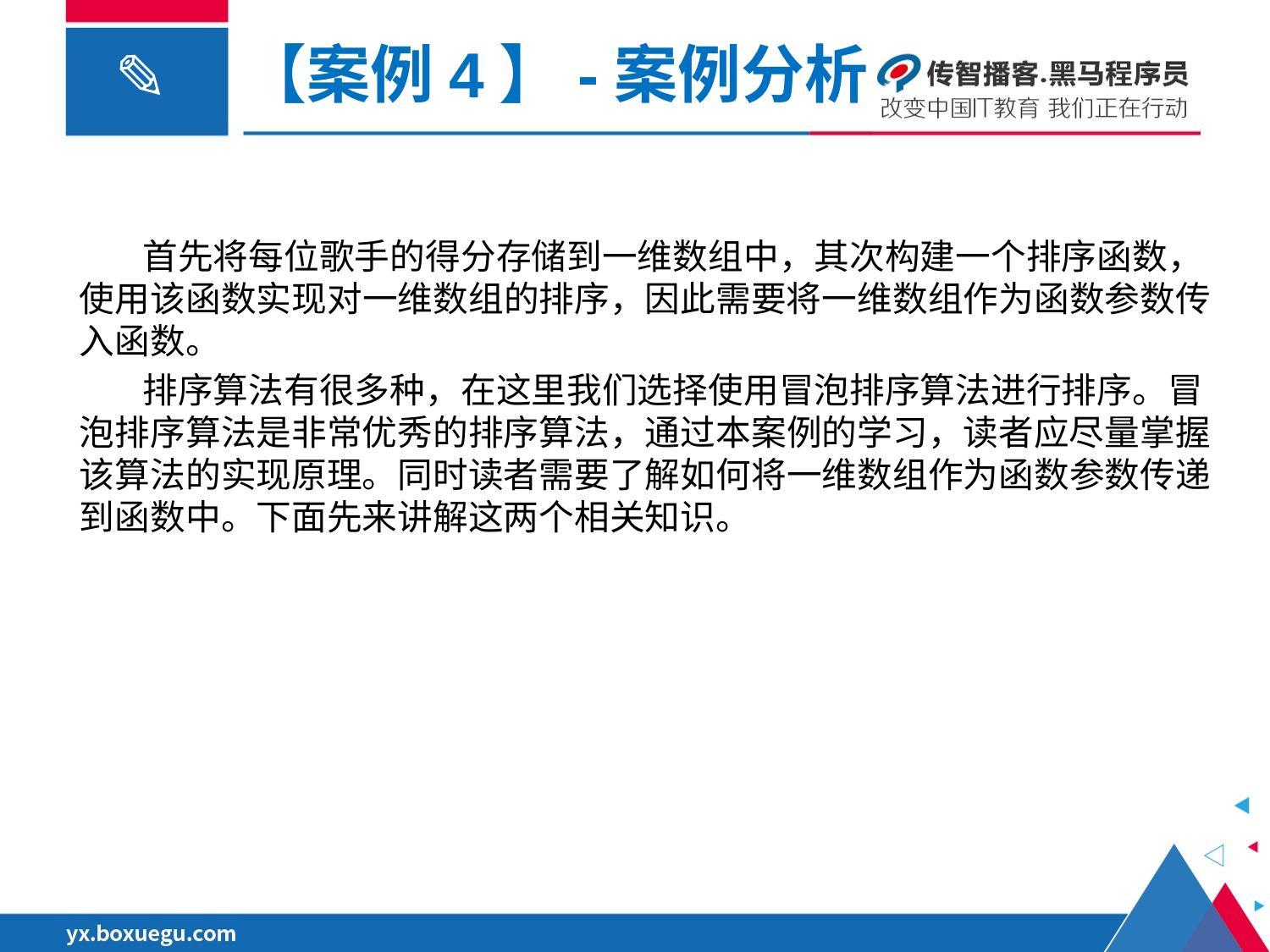

【案例4】-案例分析
       首先将每位歌手的得分存储到一维数组中，其次构建一个排序函数，使用该函数实现对一维数组的排序，因此需要将一维数组作为函数参数传入函数。
       排序算法有很多种，在这里我们选择使用冒泡排序算法进行排序。冒泡排序算法是非常优秀的排序算法，通过本案例的学习，读者应尽量掌握该算法的实现原理。同时读者需要了解如何将一维数组作为函数参数传递到函数中。下面先来讲解这两个相关知识。